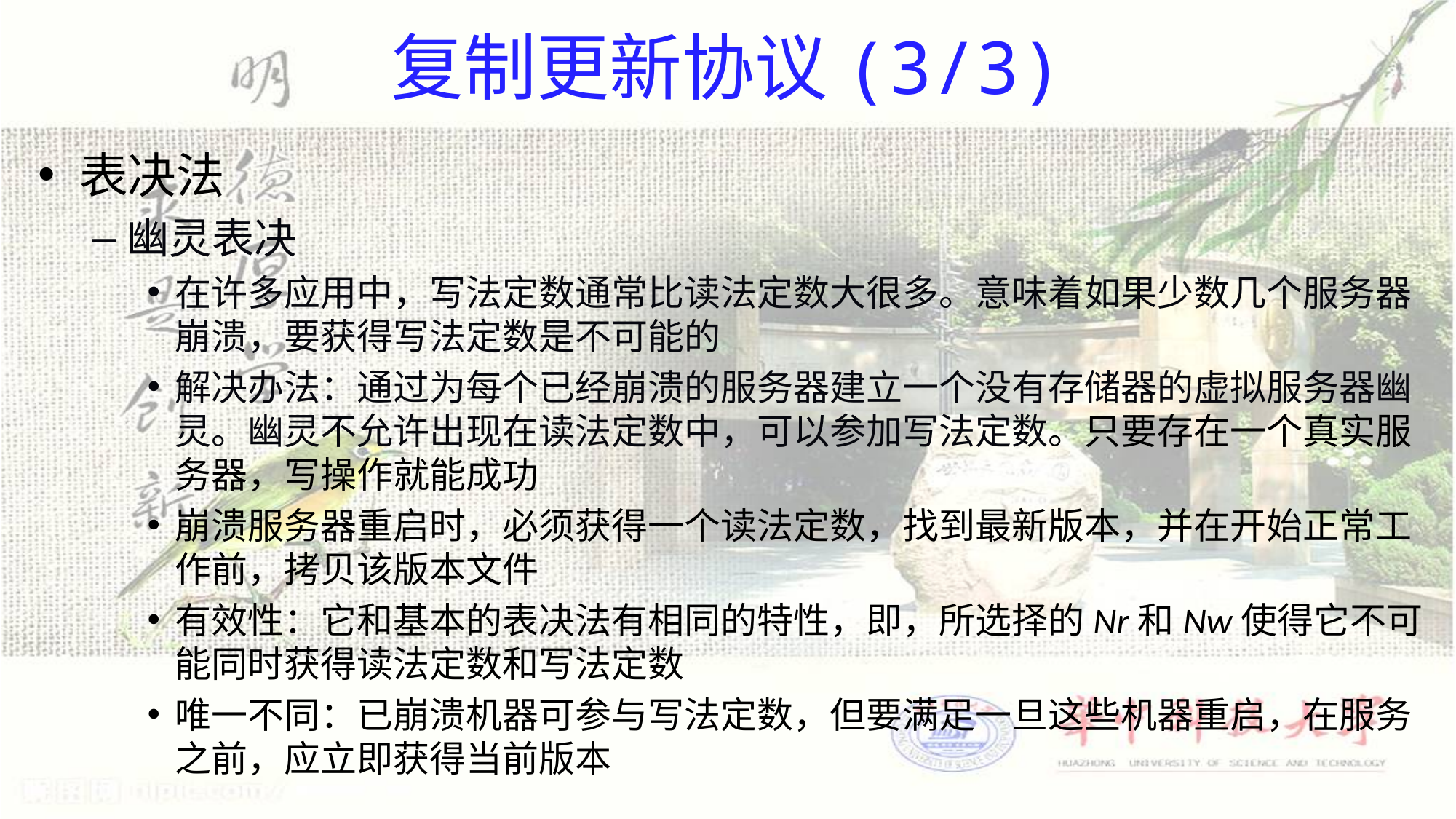

# 复制更新协议(3/3)
表决法
幽灵表决
在许多应用中，写法定数通常比读法定数大很多。意味着如果少数几个服务器崩溃，要获得写法定数是不可能的
解决办法：通过为每个已经崩溃的服务器建立一个没有存储器的虚拟服务器幽灵。幽灵不允许出现在读法定数中，可以参加写法定数。只要存在一个真实服务器，写操作就能成功
崩溃服务器重启时，必须获得一个读法定数，找到最新版本，并在开始正常工作前，拷贝该版本文件
有效性：它和基本的表决法有相同的特性，即，所选择的Nr和Nw使得它不可能同时获得读法定数和写法定数
唯一不同：已崩溃机器可参与写法定数，但要满足一旦这些机器重启，在服务之前，应立即获得当前版本